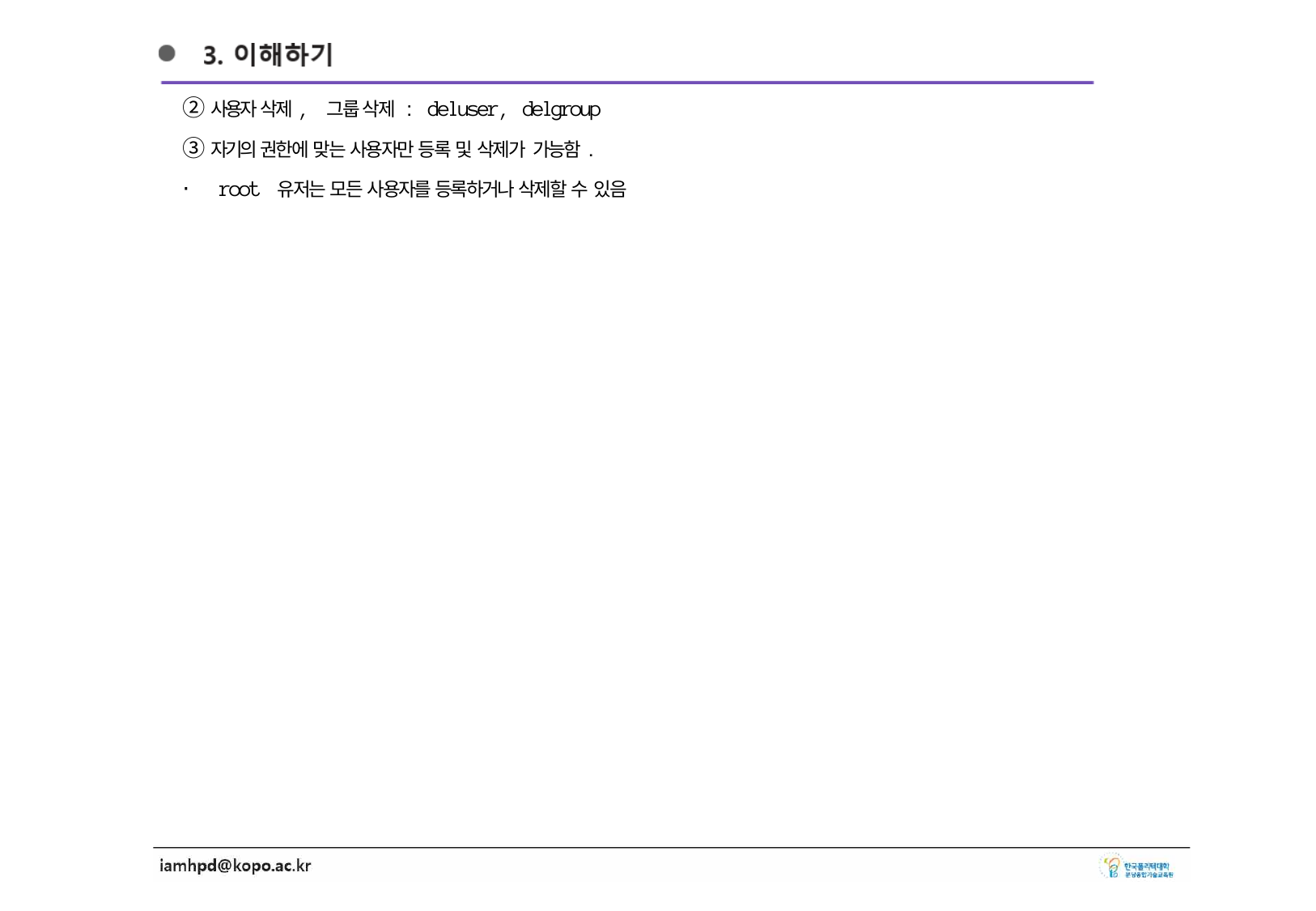

②사용자 삭제, 그룹 삭제 : deluser, delgroup
③자기의 권한에 맞는 사용자만 등록 및 삭제가 가능함.
∙ root 유저는 모든 사용자를 등록하거나 삭제할 수 있음